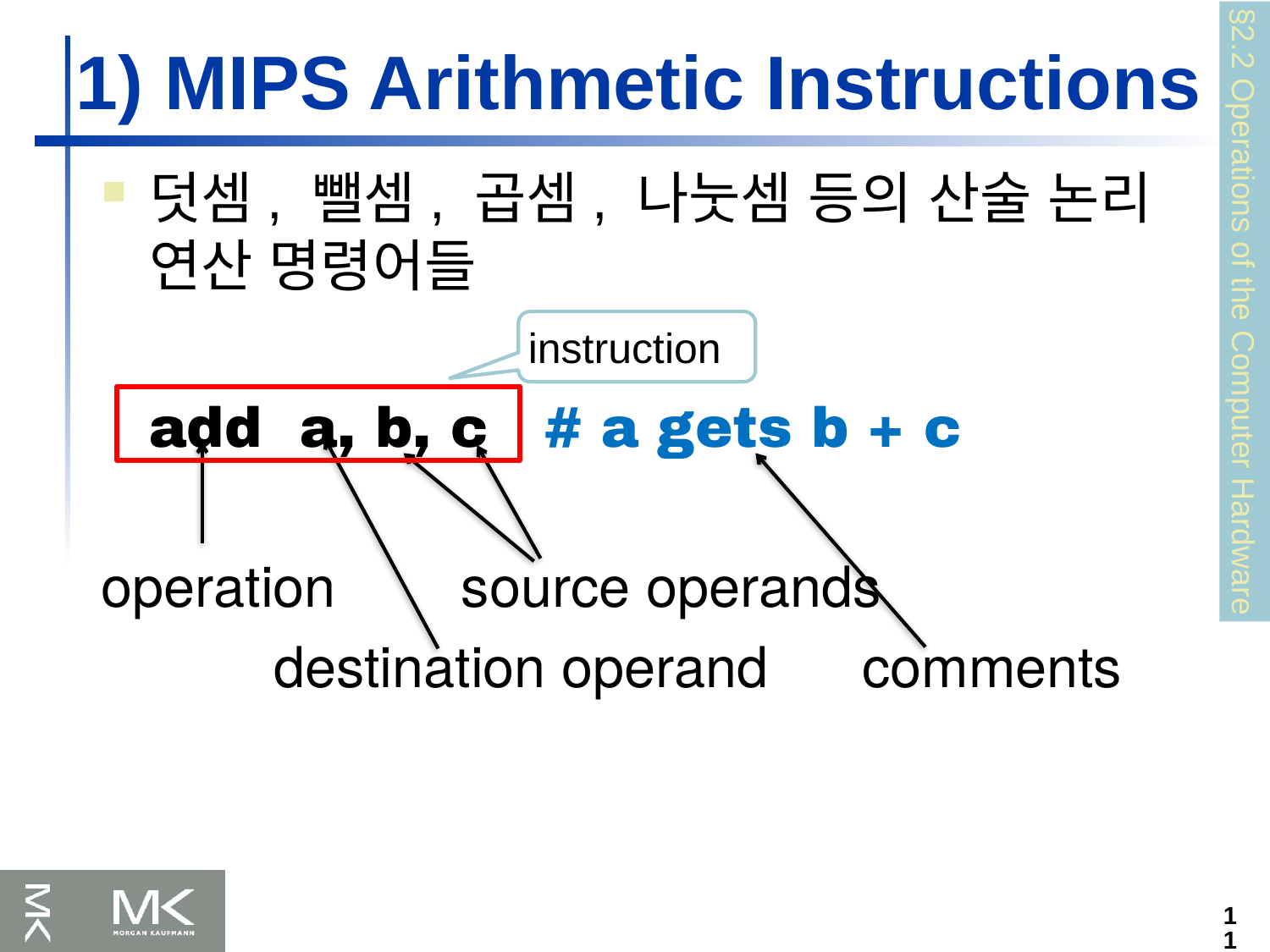

1) MIPS Arithmetic Instructions
덧셈, 뺄셈, 곱셈, 나눗셈 등의 산술 논리 연산 명령어들

	add  a, b, c   # a gets b + c

operation        source operands
           destination operand      comments
§2.2 Operations of the Computer Hardware
instruction

11